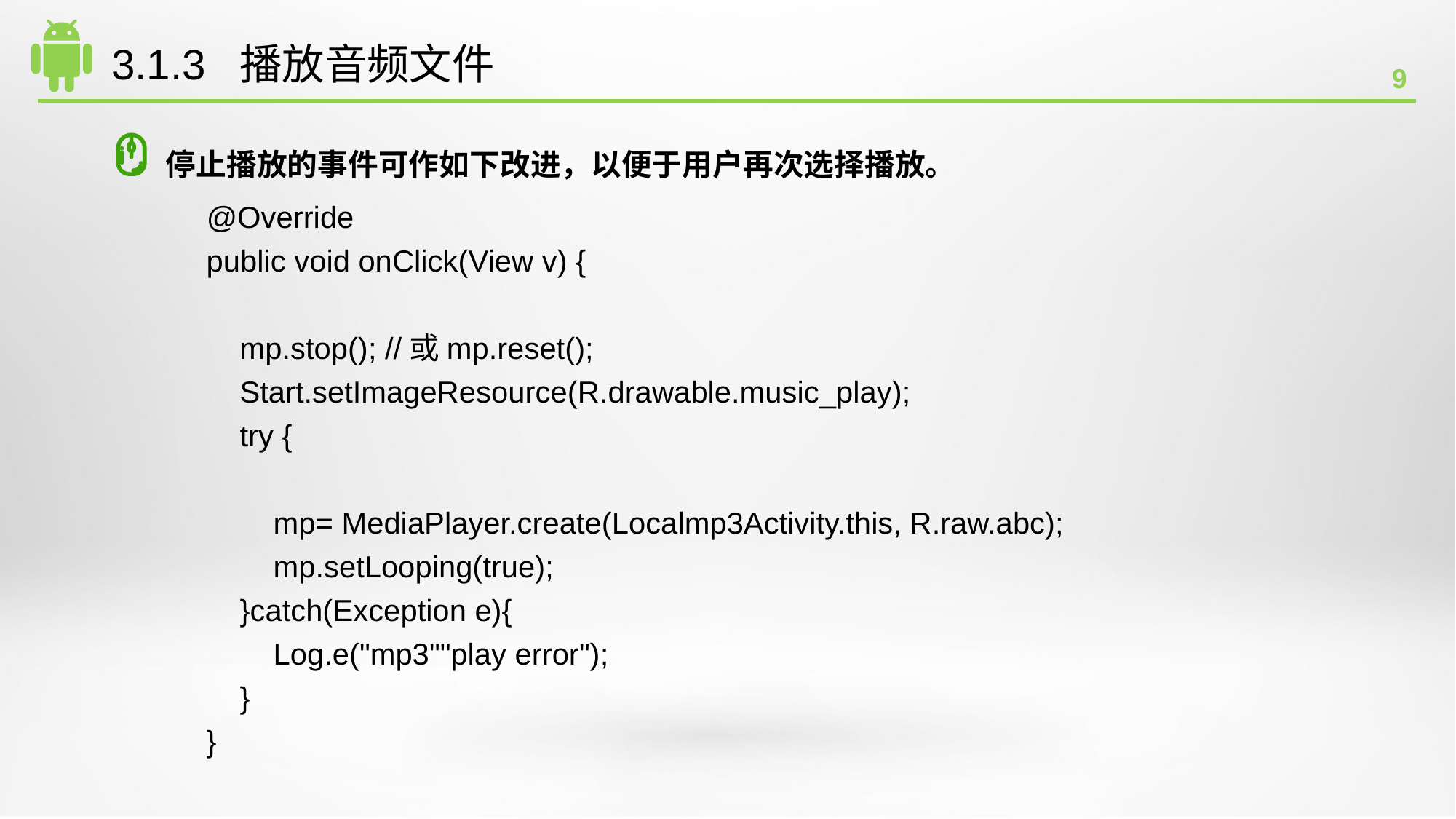

# 3.1.3  播放音频文件
停止播放的事件可作如下改进，以便于用户再次选择播放。

    @Override
    public void onClick(View v) {
        mp.stop(); //或mp.reset();
        Start.setImageResource(R.drawable.music_play);
        try {
            mp= MediaPlayer.create(Localmp3Activity.this, R.raw.abc);
            mp.setLooping(true);
        }catch(Exception e){
            Log.e("mp3""play error");
        }
    }